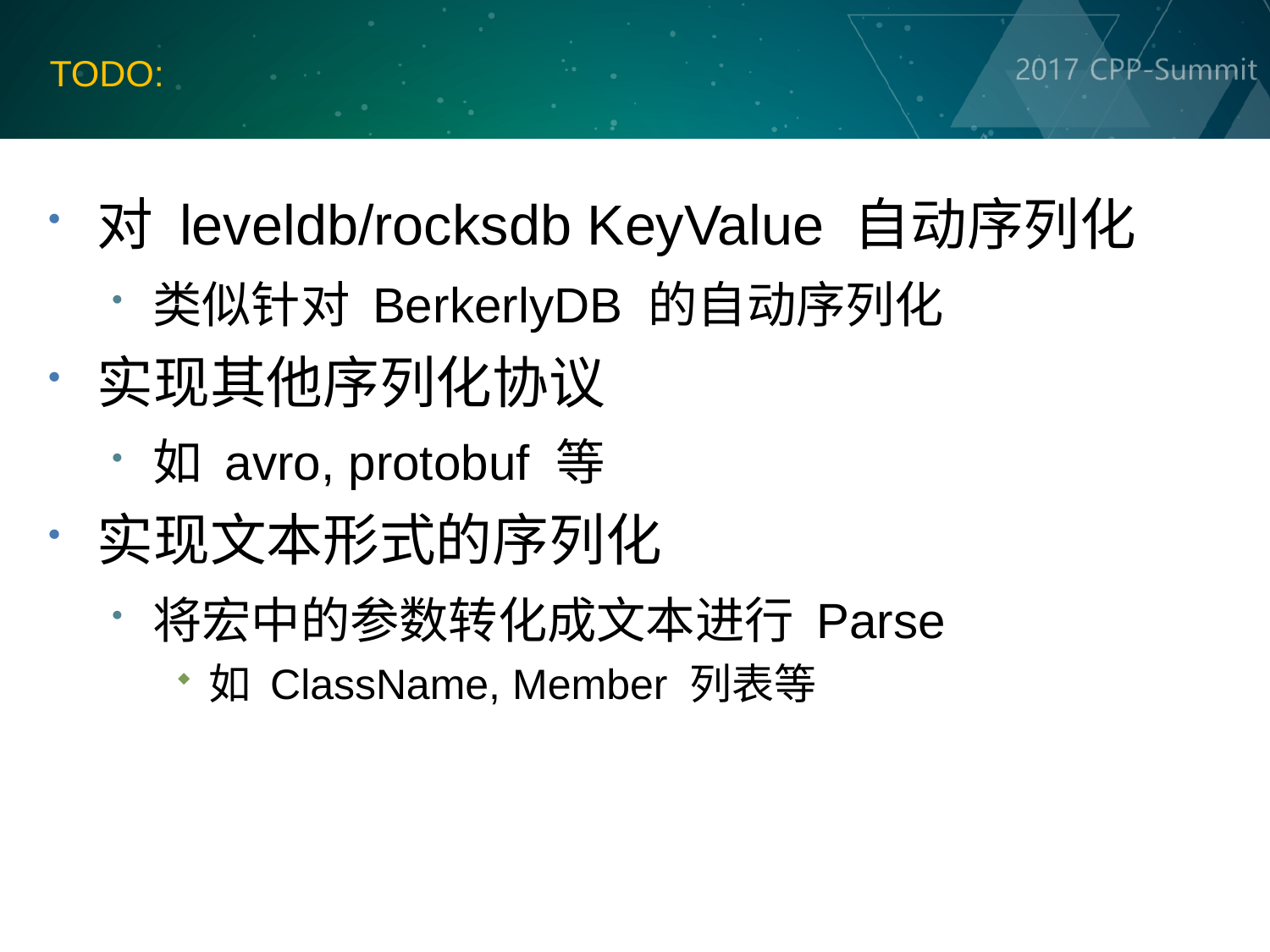

# TODO:
对 leveldb/rocksdb KeyValue 自动序列化
类似针对 BerkerlyDB 的自动序列化
实现其他序列化协议
如 avro, protobuf 等
实现文本形式的序列化
将宏中的参数转化成文本进行 Parse
如 ClassName, Member 列表等